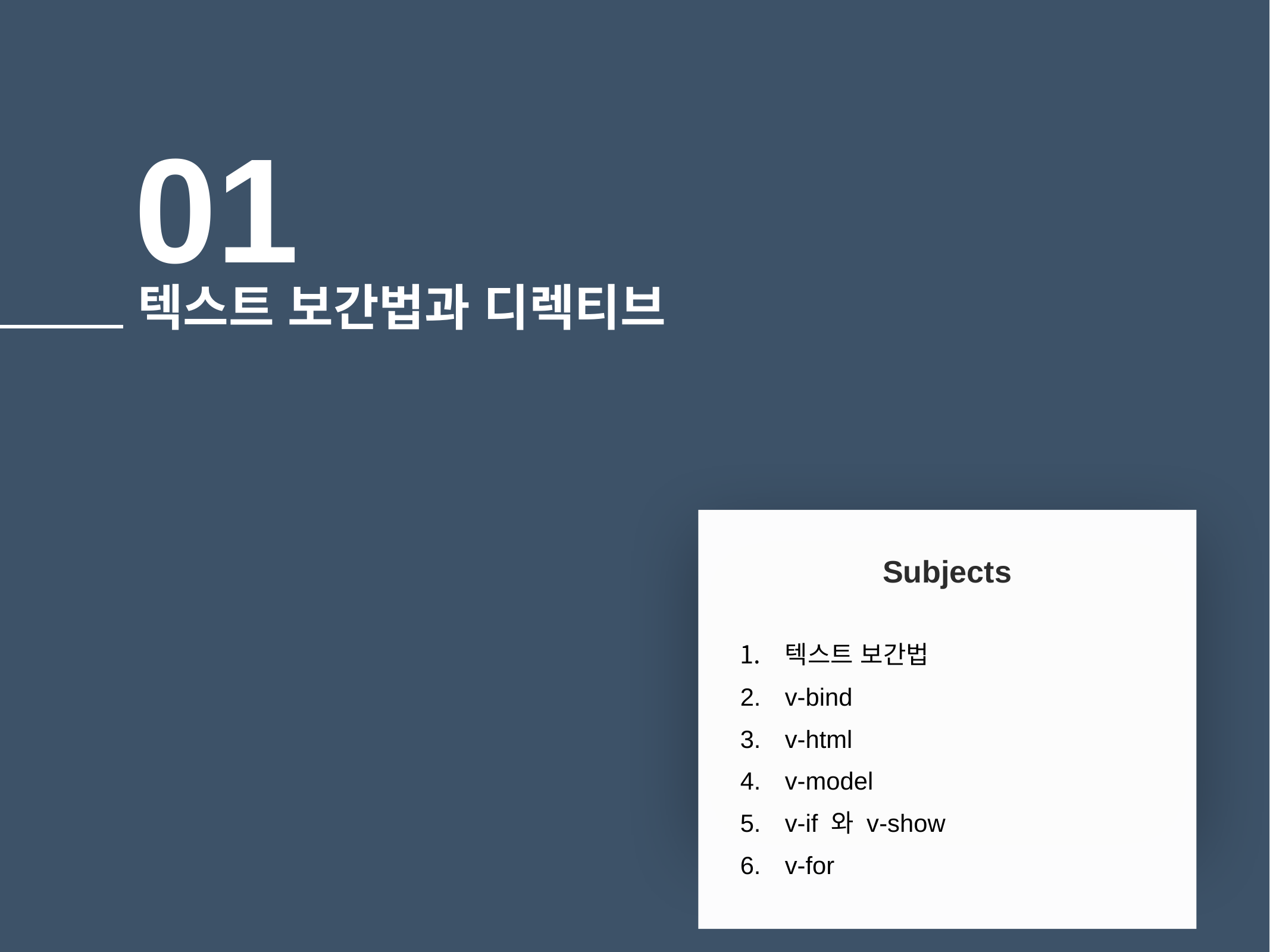

# 01
텍스트 보간법과 디렉티브

Subjects

텍스트 보간법
v-bind
v-html
v-model
v-if 와 v-show
v-for